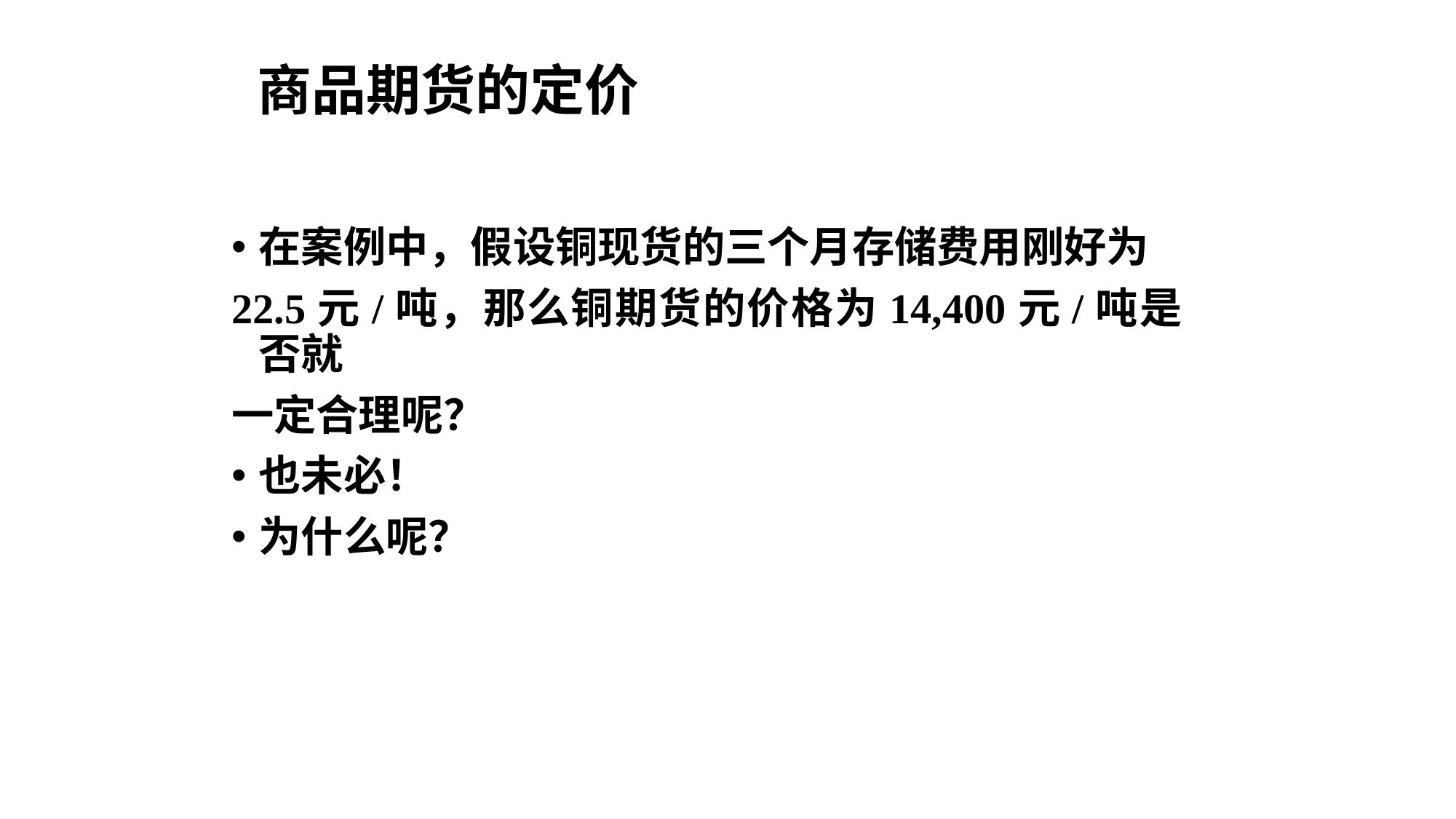

商品期货的定价
在案例中，假设铜现货的三个月存储费用刚好为
22.5元/吨，那么铜期货的价格为14,400元/吨是否就
一定合理呢？
也未必！
为什么呢？